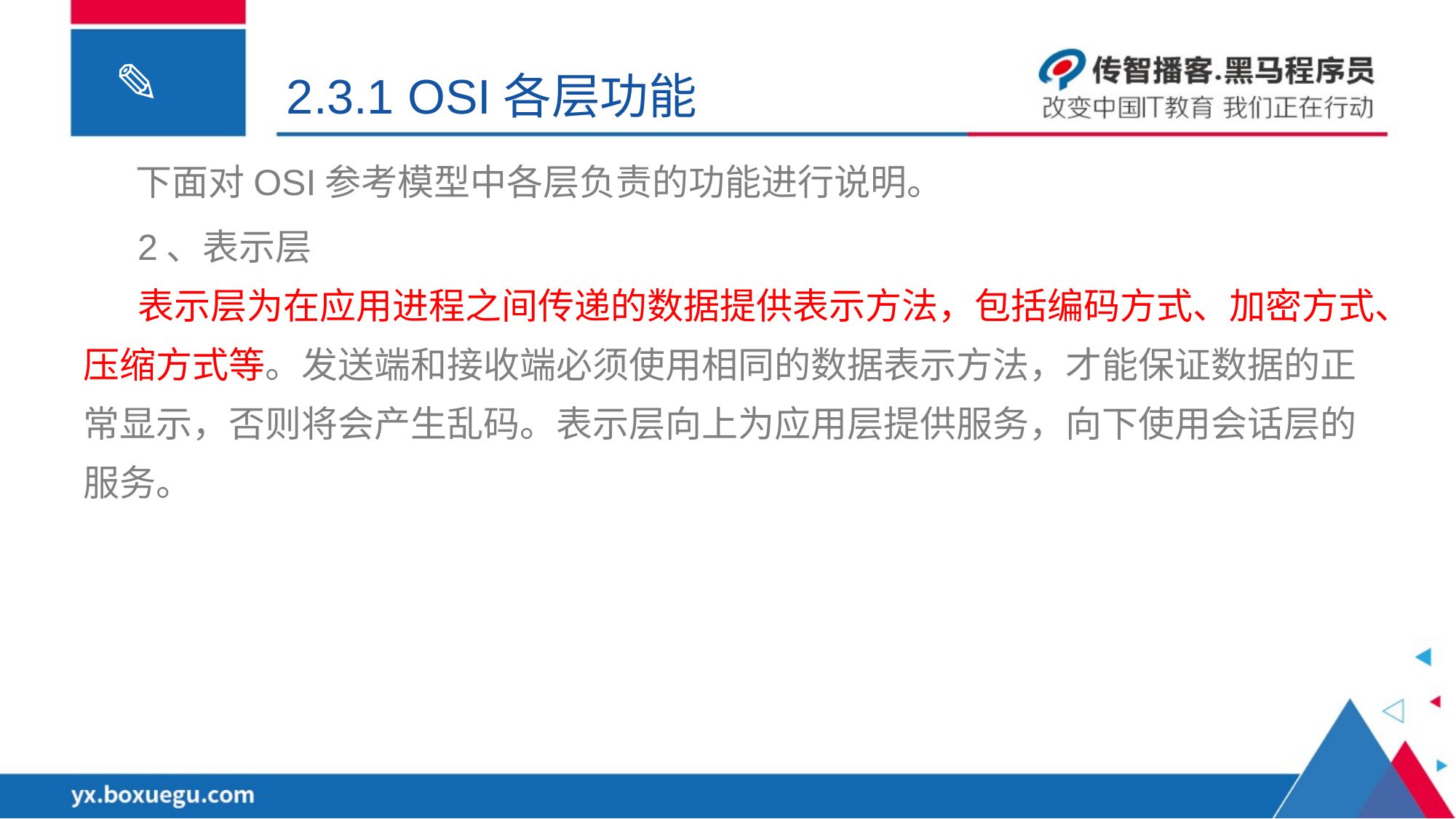

2.3.1 OSI各层功能
下面对OSI参考模型中各层负责的功能进行说明。
2、表示层
表示层为在应用进程之间传递的数据提供表示方法，包括编码方式、加密方式、压缩方式等。发送端和接收端必须使用相同的数据表示方法，才能保证数据的正常显示，否则将会产生乱码。表示层向上为应用层提供服务，向下使用会话层的服务。